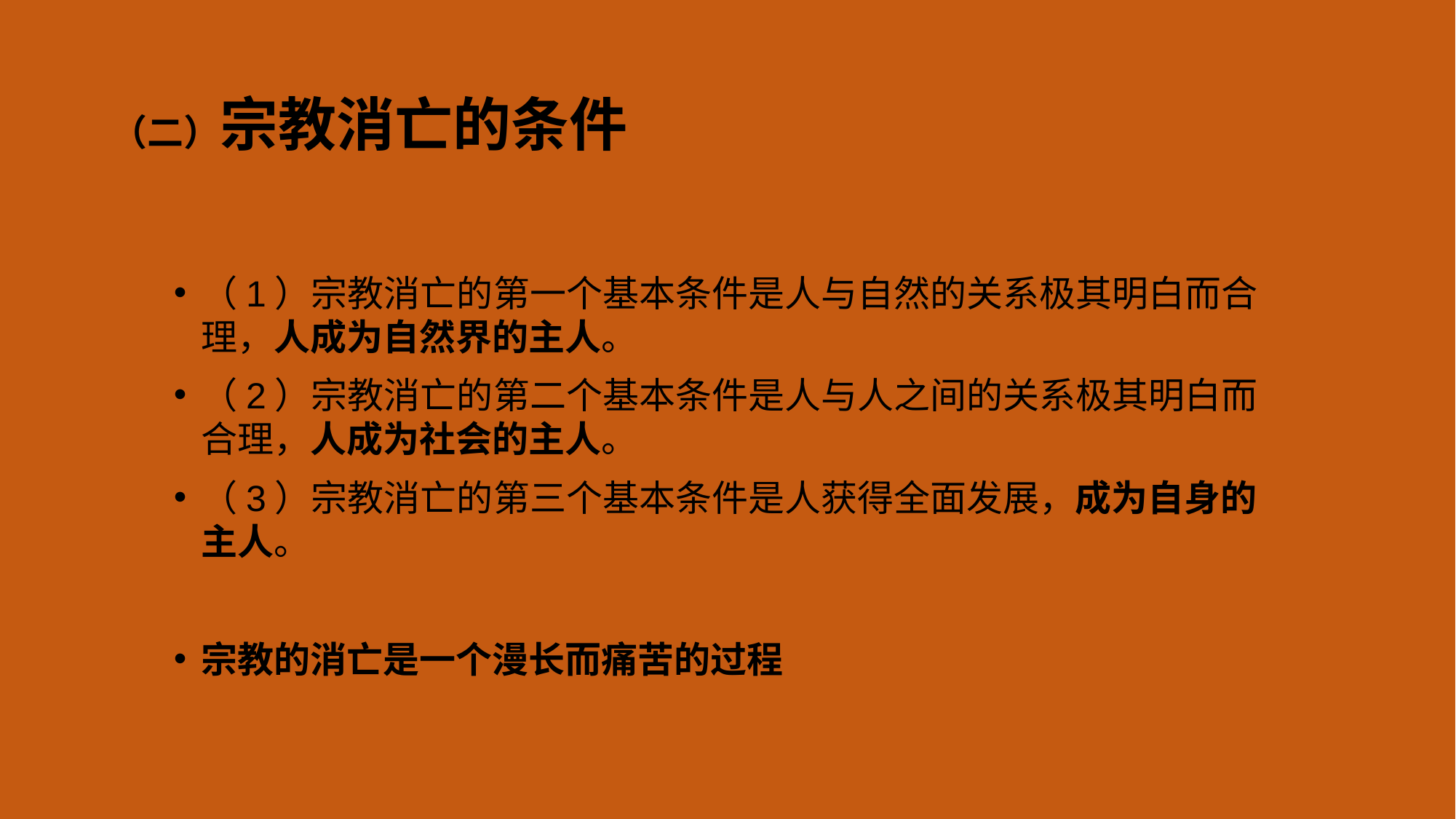

# （二）宗教消亡的条件

（1）宗教消亡的第一个基本条件是人与自然的关系极其明白而合理，人成为自然界的主人。
（2）宗教消亡的第二个基本条件是人与人之间的关系极其明白而合理，人成为社会的主人。
（3）宗教消亡的第三个基本条件是人获得全面发展，成为自身的主人。

宗教的消亡是一个漫长而痛苦的过程